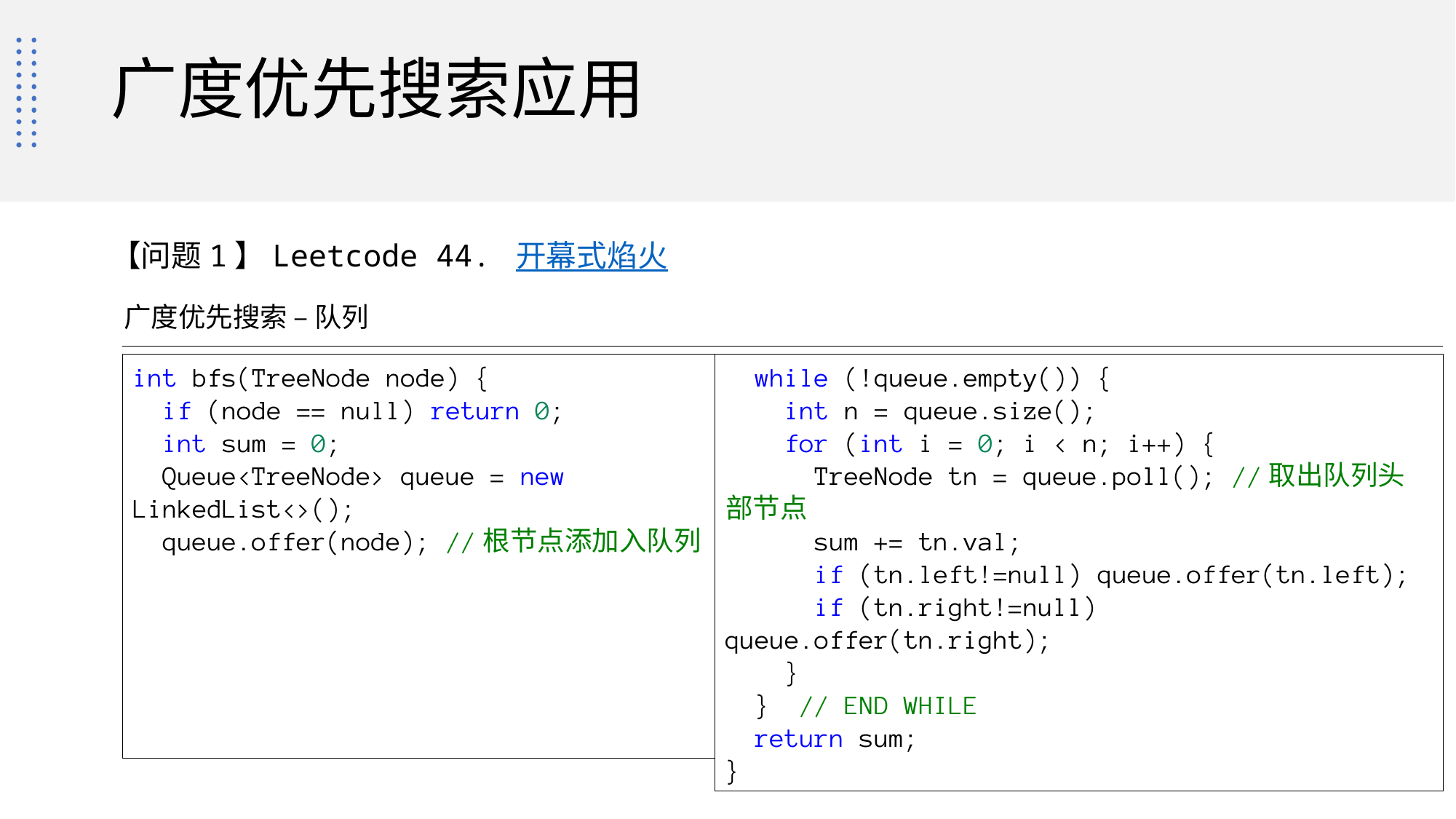

# 广度优先搜索应用
【问题1】Leetcode 44. 开幕式焰火
广度优先搜索 – 队列
int bfs(TreeNode node) {
  if (node == null) return 0;
  int sum = 0;
  Queue<TreeNode> queue = new LinkedList<>();
  queue.offer(node); //根节点添加入队列

  while (!queue.empty()) {
    int n = queue.size();
    for (int i = 0; i < n; i++) {
      TreeNode tn = queue.poll(); //取出队列头部节点
      sum += tn.val;
      if (tn.left!=null) queue.offer(tn.left);
      if (tn.right!=null) queue.offer(tn.right);
    }
  }  // END WHILE
  return sum;
}